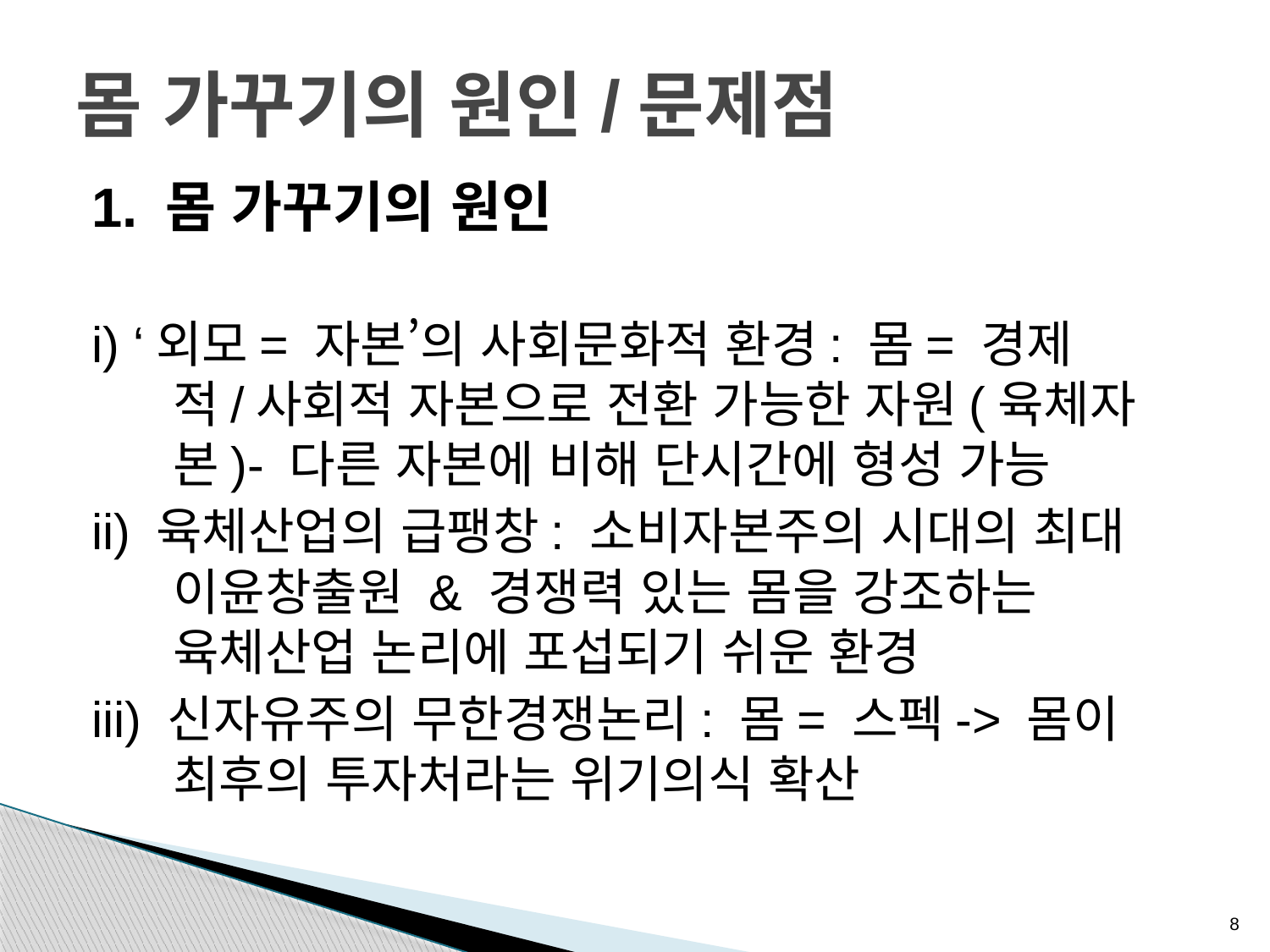

# 몸 가꾸기의 원인/문제점
1. 몸 가꾸기의 원인

i) ‘외모= 자본’의 사회문화적 환경: 몸= 경제적/사회적 자본으로 전환 가능한 자원(육체자본)- 다른 자본에 비해 단시간에 형성 가능
ii) 육체산업의 급팽창: 소비자본주의 시대의 최대 이윤창출원 & 경쟁력 있는 몸을 강조하는 육체산업 논리에 포섭되기 쉬운 환경
iii) 신자유주의 무한경쟁논리: 몸= 스펙-> 몸이 최후의 투자처라는 위기의식 확산

8